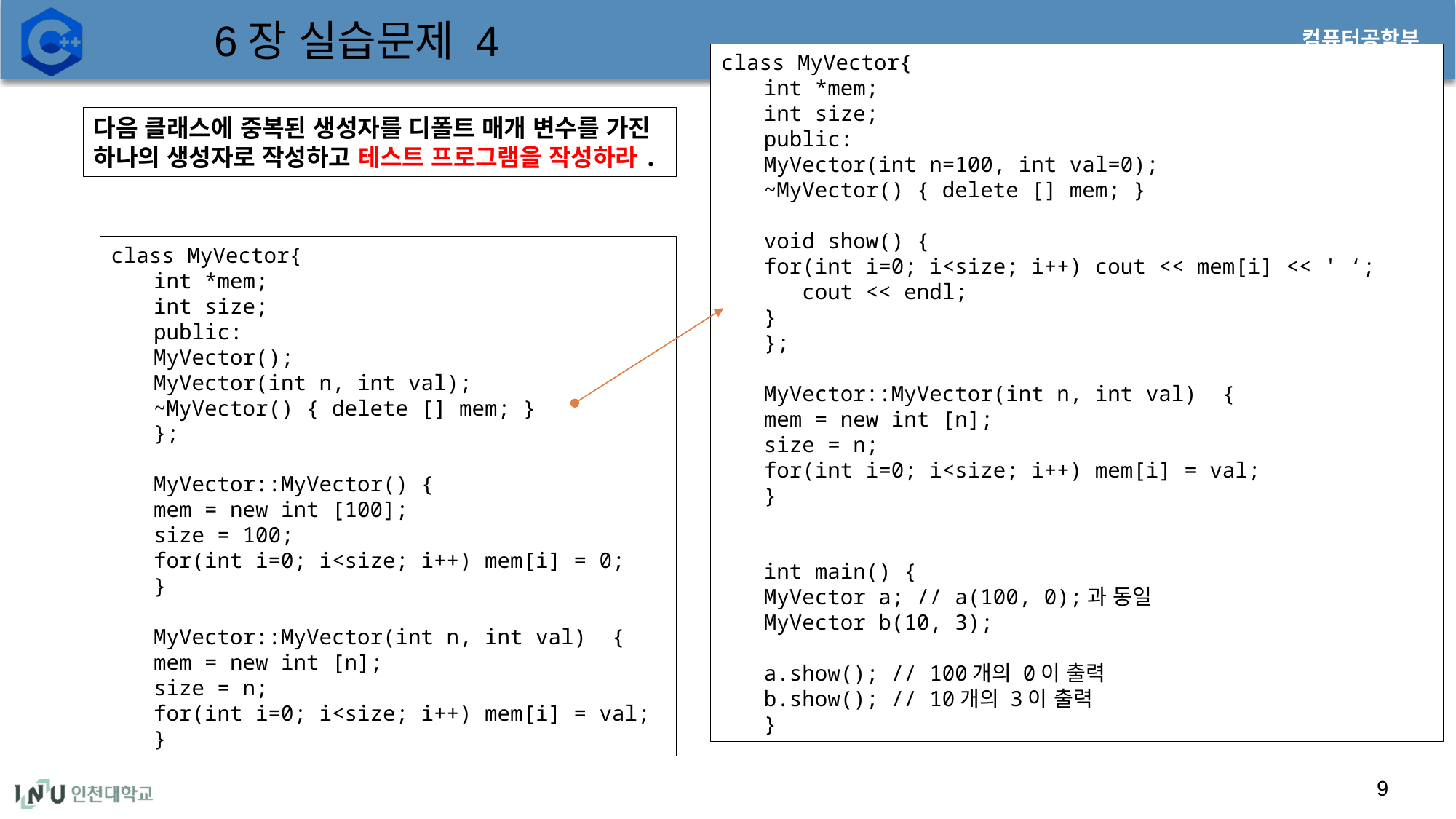

# 6장 실습문제 4
class MyVector{
int *mem;
int size;
public:
MyVector(int n=100, int val=0);
~MyVector() { delete [] mem; }

void show() {
for(int i=0; i<size; i++) cout << mem[i] << ' ‘;
   cout << endl;
}
};

MyVector::MyVector(int n, int val)  {
mem = new int [n];
size = n;
for(int i=0; i<size; i++) mem[i] = val;
}

int main() {
MyVector a; // a(100, 0);과 동일
MyVector b(10, 3);

a.show(); // 100개의 0이 출력
b.show(); // 10개의 3이 출력
}
다음 클래스에 중복된 생성자를 디폴트 매개 변수를 가진 하나의 생성자로 작성하고 테스트 프로그램을 작성하라.
class MyVector{
int *mem;
int size;
public:
MyVector();
MyVector(int n, int val);
~MyVector() { delete [] mem; }
};

MyVector::MyVector() {
mem = new int [100];
size = 100;
for(int i=0; i<size; i++) mem[i] = 0;
}

MyVector::MyVector(int n, int val)  {
mem = new int [n];
size = n;
for(int i=0; i<size; i++) mem[i] = val;
}